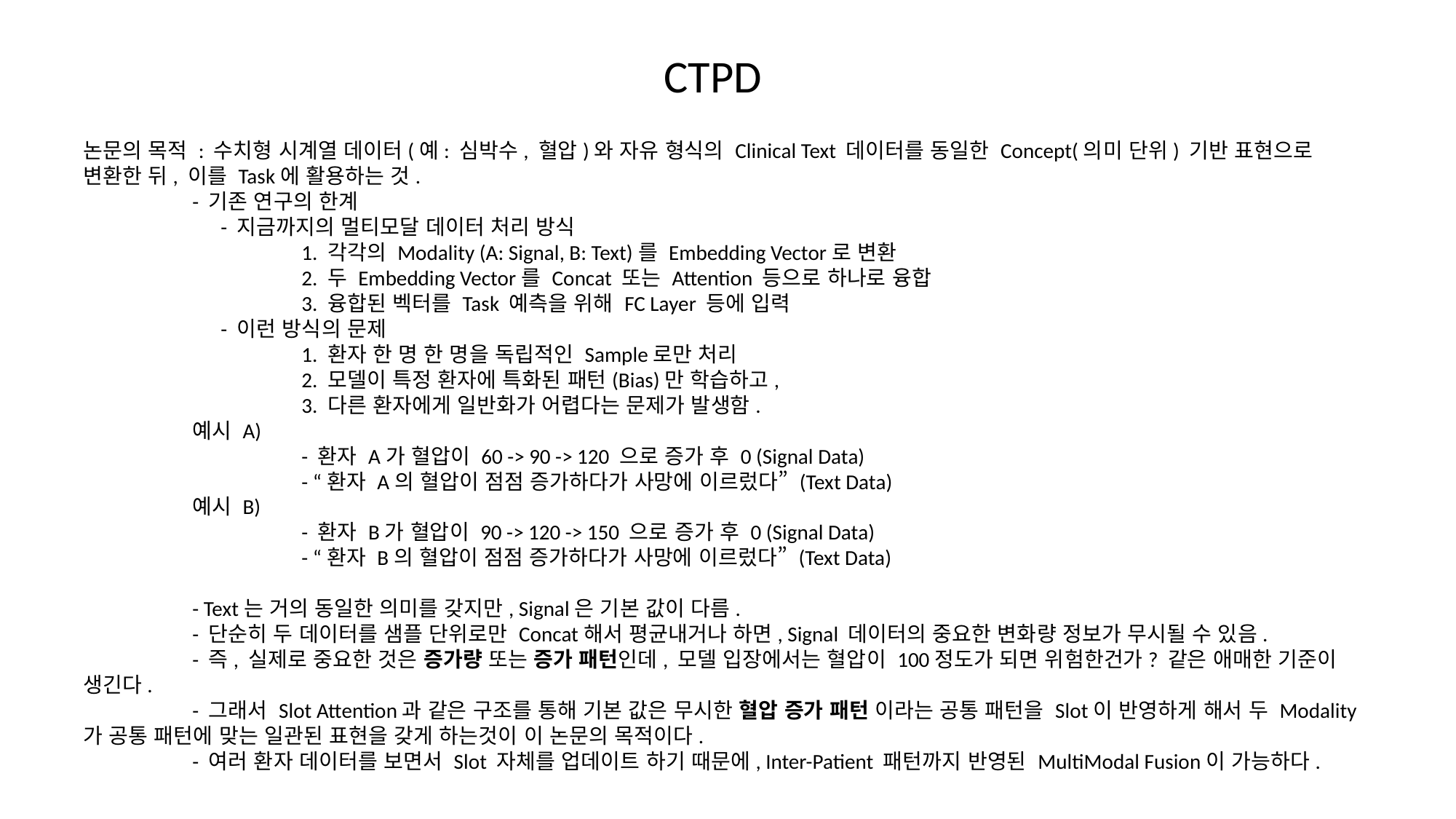

CTPD
논문의 목적 : 수치형 시계열 데이터(예: 심박수, 혈압)와 자유 형식의 Clinical Text 데이터를 동일한 Concept(의미 단위) 기반 표현으로 변환한 뒤, 이를 Task에 활용하는 것.
	- 기존 연구의 한계
	      - 지금까지의 멀티모달 데이터 처리 방식
		1. 각각의 Modality (A: Signal, B: Text)를 Embedding Vector로 변환
		2. 두 Embedding Vector를 Concat 또는 Attention 등으로 하나로 융합
		3. 융합된 벡터를 Task 예측을 위해 FC Layer 등에 입력
	      - 이런 방식의 문제
		1. 환자 한 명 한 명을 독립적인 Sample로만 처리
		2. 모델이 특정 환자에 특화된 패턴(Bias)만 학습하고,
		3. 다른 환자에게 일반화가 어렵다는 문제가 발생함.
	예시 A)
		- 환자 A가 혈압이 60 -> 90 -> 120 으로 증가 후 0 (Signal Data)
		- “환자 A의 혈압이 점점 증가하다가 사망에 이르렀다” (Text Data)
	예시 B)
		- 환자 B가 혈압이 90 -> 120 -> 150 으로 증가 후 0 (Signal Data)
		- “환자 B의 혈압이 점점 증가하다가 사망에 이르렀다” (Text Data)

	- Text는 거의 동일한 의미를 갖지만, Signal은 기본 값이 다름.
	- 단순히 두 데이터를 샘플 단위로만 Concat해서 평균내거나 하면, Signal 데이터의 중요한 변화량 정보가 무시될 수 있음.
	- 즉, 실제로 중요한 것은 증가량 또는 증가 패턴인데, 모델 입장에서는 혈압이 100정도가 되면 위험한건가? 같은 애매한 기준이 생긴다.
	- 그래서 Slot Attention과 같은 구조를 통해 기본 값은 무시한 혈압 증가 패턴 이라는 공통 패턴을 Slot이 반영하게 해서 두 Modality가 공통 패턴에 맞는 일관된 표현을 갖게 하는것이 이 논문의 목적이다.
	- 여러 환자 데이터를 보면서 Slot 자체를 업데이트 하기 때문에, Inter-Patient 패턴까지 반영된 MultiModal Fusion이 가능하다.